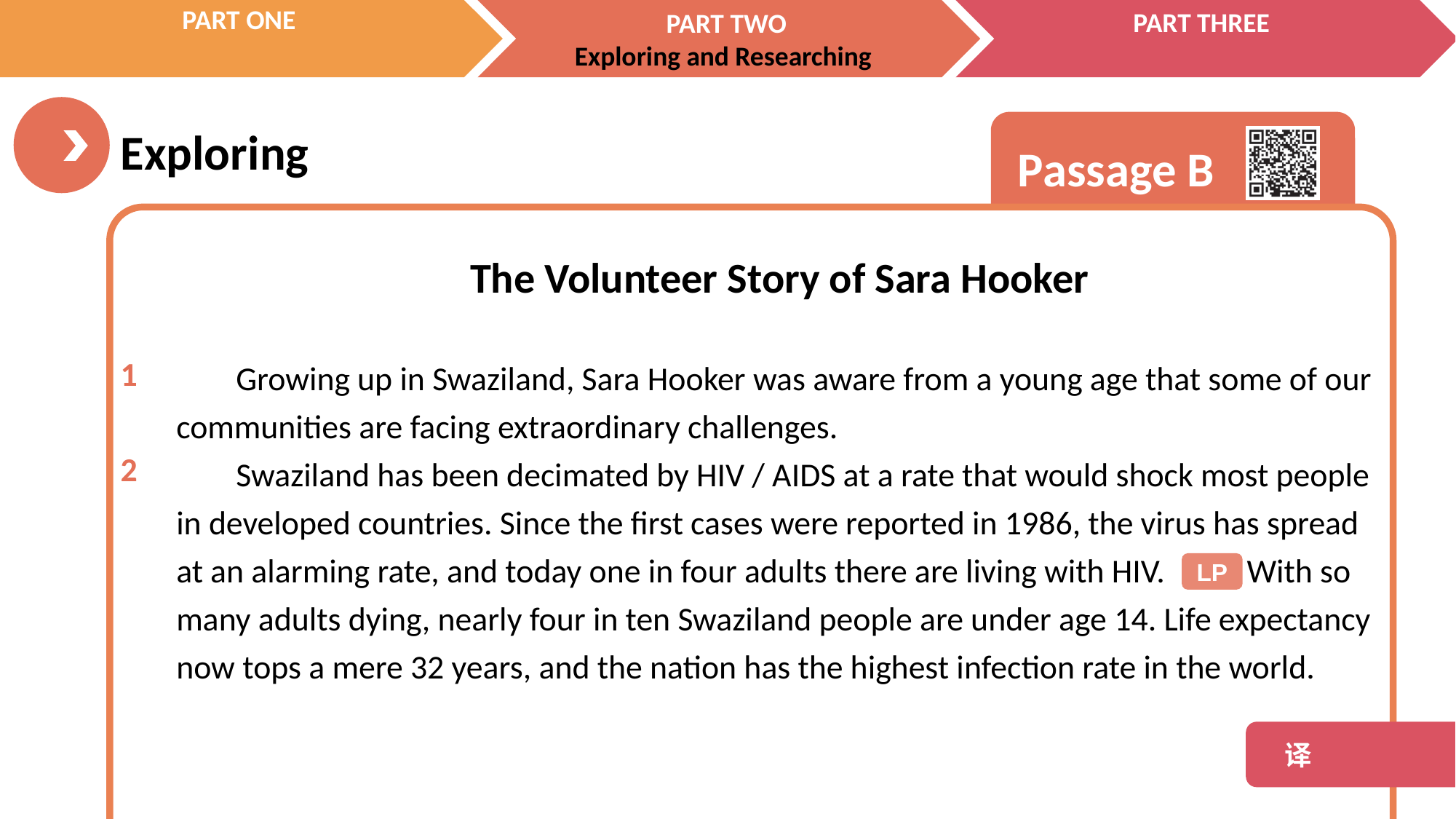

The Volunteer Story of Sara Hooker

        Growing up in Swaziland, Sara Hooker was aware from a young age that some of our
communities are facing extraordinary challenges.
        Swaziland has been decimated by HIV / AIDS at a rate that would shock most people in developed countries. Since the first cases were reported in 1986, the virus has spread at an alarming rate, and today one in four adults there are living with HIV.           With so many adults dying, nearly four in ten Swaziland people are under age 14. Life expectancy now tops a mere 32 years, and the nation has the highest infection rate in the world.

1

2

LP
   译